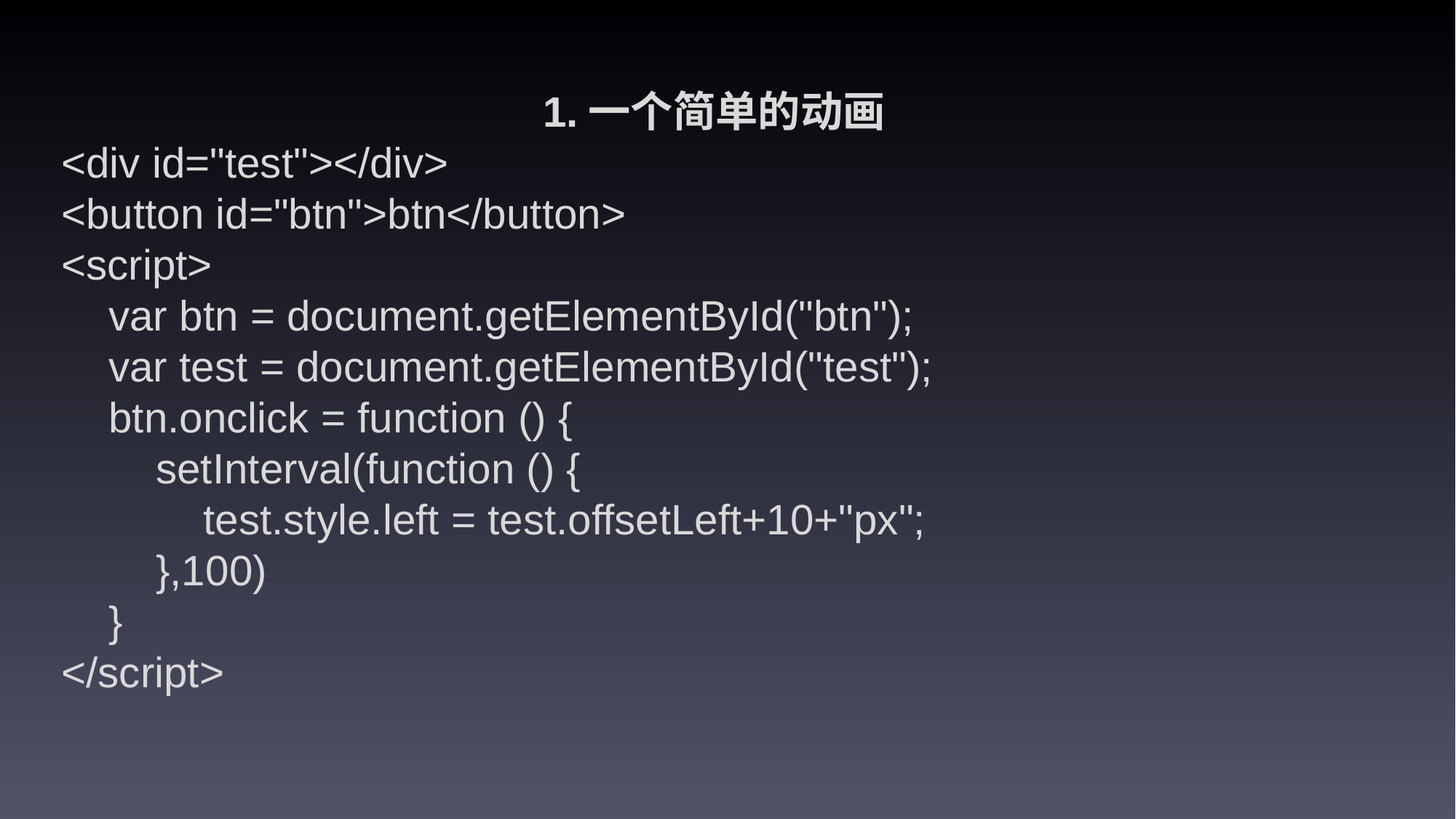

1.一个简单的动画
<div id="test"></div>
<button id="btn">btn</button>
<script>
    var btn = document.getElementById("btn");
    var test = document.getElementById("test");
    btn.onclick = function () {
        setInterval(function () {
            test.style.left = test.offsetLeft+10+"px";
        },100)
    }
</script>